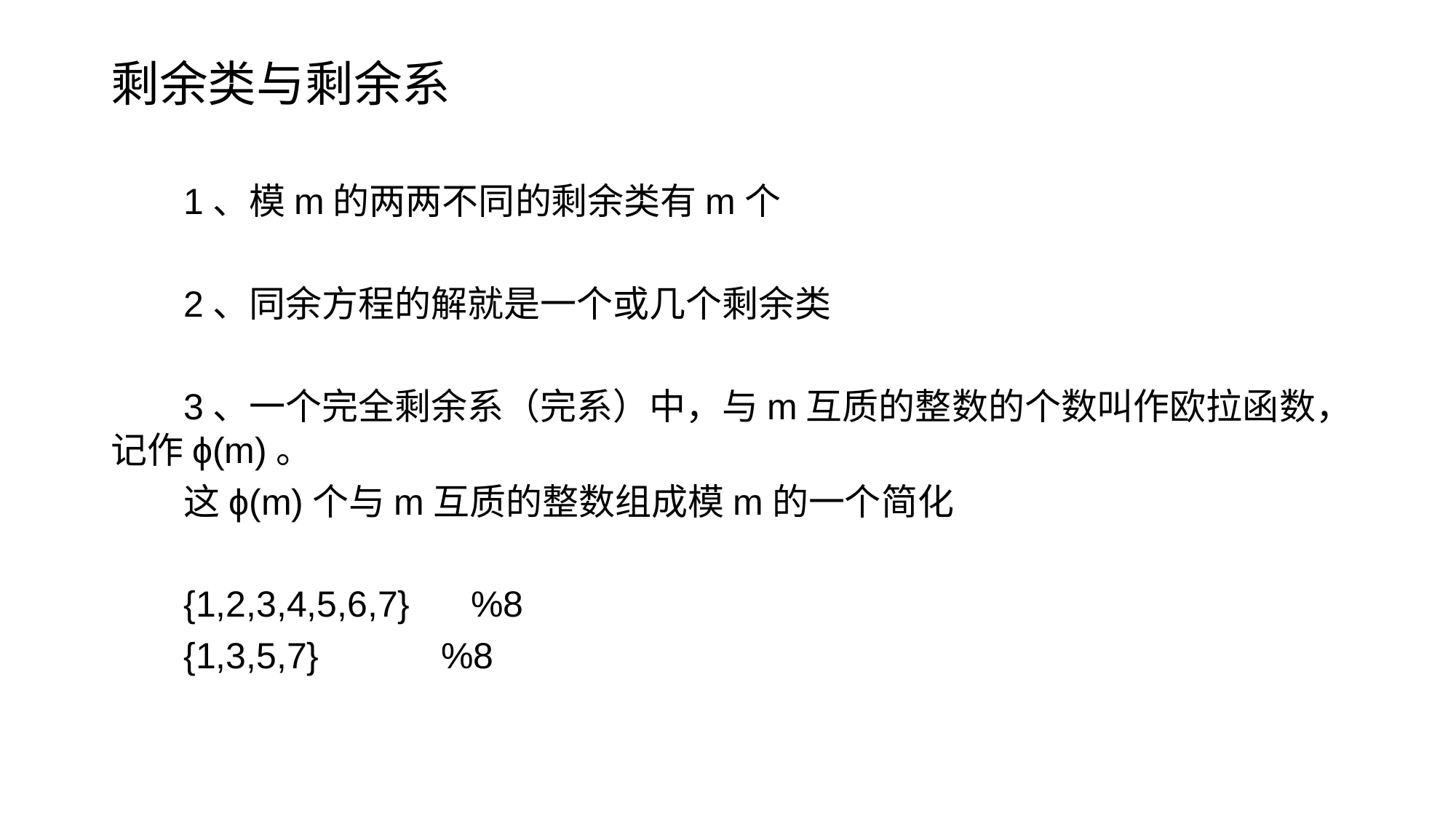

# 剩余类与剩余系
1、模m的两两不同的剩余类有m个

2、同余方程的解就是一个或几个剩余类

3、一个完全剩余系（完系）中，与m互质的整数的个数叫作欧拉函数，记作ϕ(m)。
这ϕ(m)个与m互质的整数组成模m的一个简化

{1,2,3,4,5,6,7}      %8
{1,3,5,7}            %8